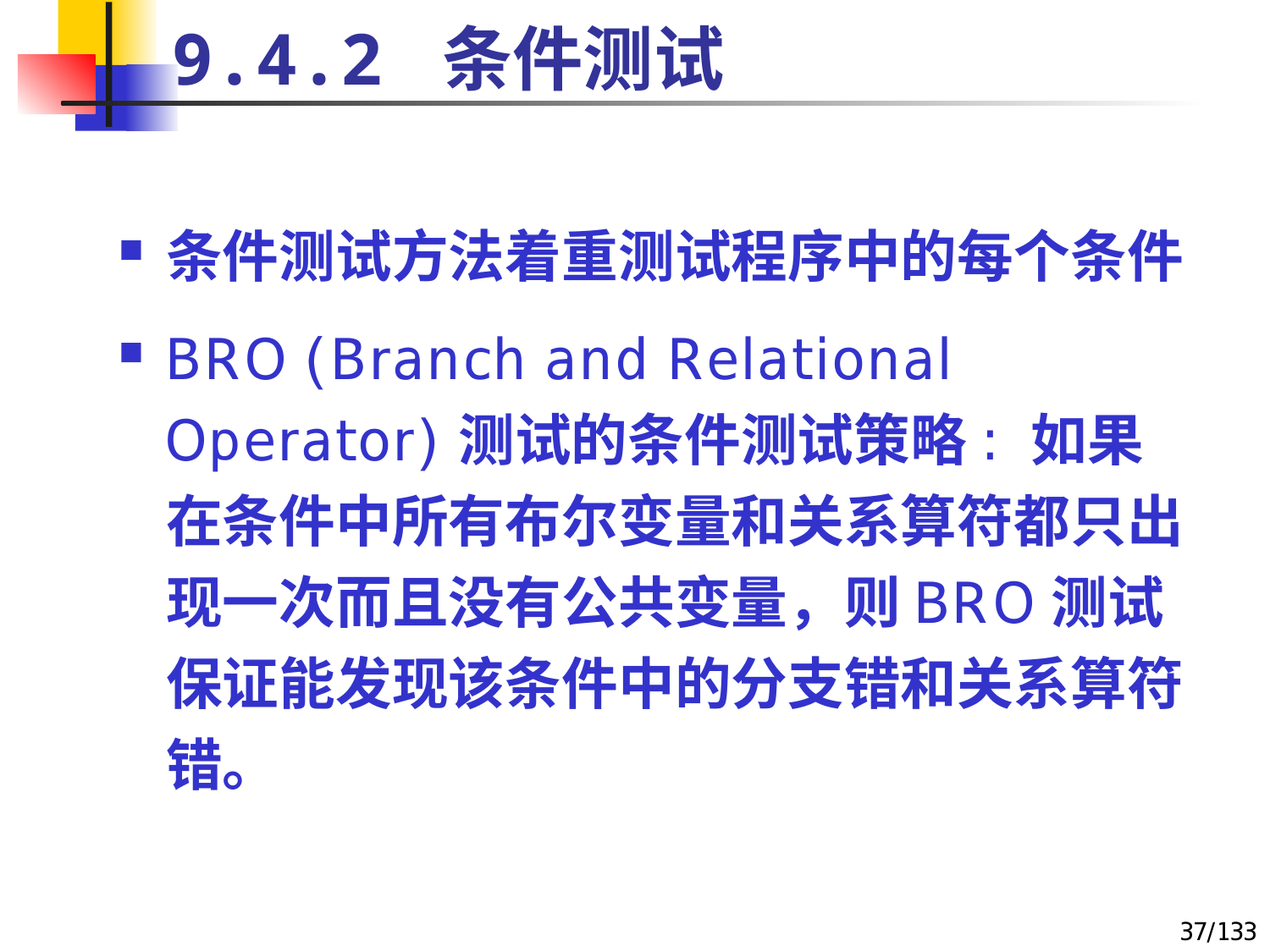

# 9.4.2 条件测试
条件测试方法着重测试程序中的每个条件
BRO (Branch and Relational Operator)测试的条件测试策略: 如果在条件中所有布尔变量和关系算符都只出现一次而且没有公共变量，则BRO测试保证能发现该条件中的分支错和关系算符错。

37/133